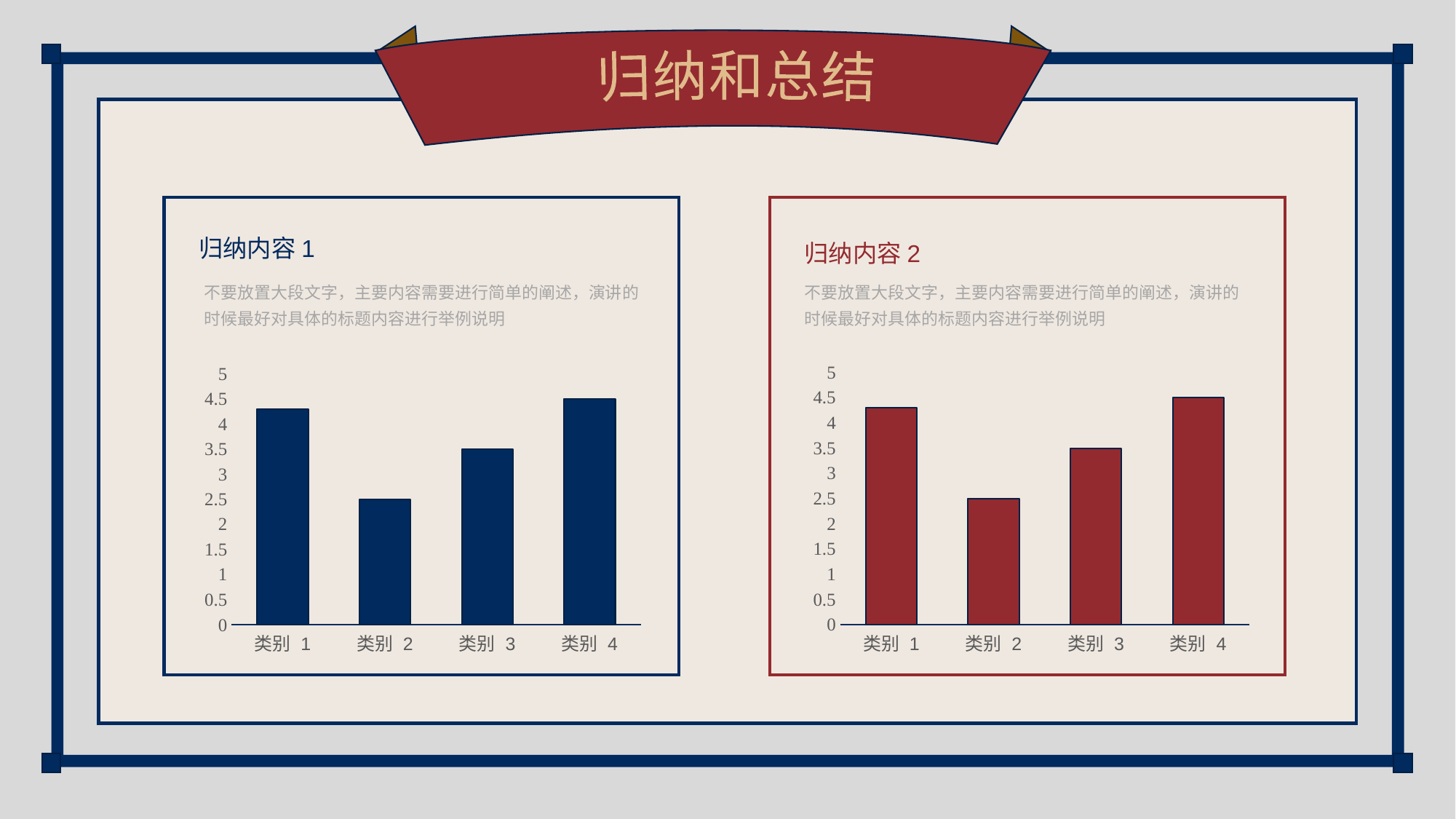

归纳和总结

归纳内容1
归纳内容2
不要放置大段文字，主要内容需要进行简单的阐述，演讲的时候最好对具体的标题内容进行举例说明
不要放置大段文字，主要内容需要进行简单的阐述，演讲的时候最好对具体的标题内容进行举例说明

### Chart

| Category | 系列 1 |
|---|---|
| 类别 1 | 4.3 |
| 类别 2 | 2.5 |
| 类别 3 | 3.5 |
| 类别 4 | 4.5 |

### Chart

| Category | 系列 1 |
|---|---|
| 类别 1 | 4.3 |
| 类别 2 | 2.5 |
| 类别 3 | 3.5 |
| 类别 4 | 4.5 |